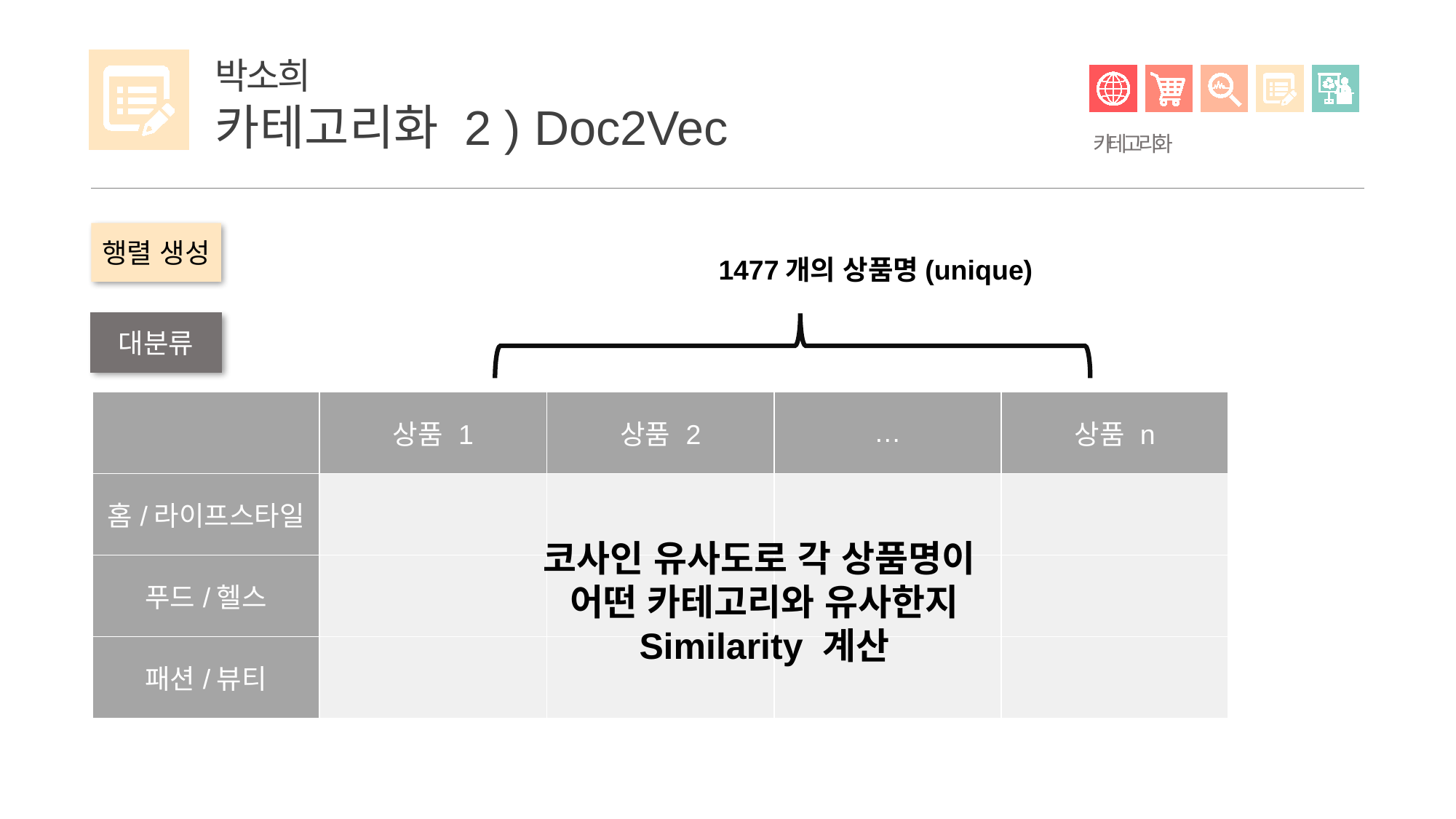

박소희
카테고리화 2 ) Doc2Vec

카테고리화
행렬 생성
1477개의 상품명(unique)
대분류
|  | 상품 1 | 상품 2 | … | 상품 n |
| --- | --- | --- | --- | --- |
| 홈/라이프스타일 |  |  |  |  |
| 푸드/헬스 |  |  |  |  |
| 패션/뷰티 |  |  |  |  |
코사인 유사도로 각 상품명이
어떤 카테고리와 유사한지
Similarity 계산